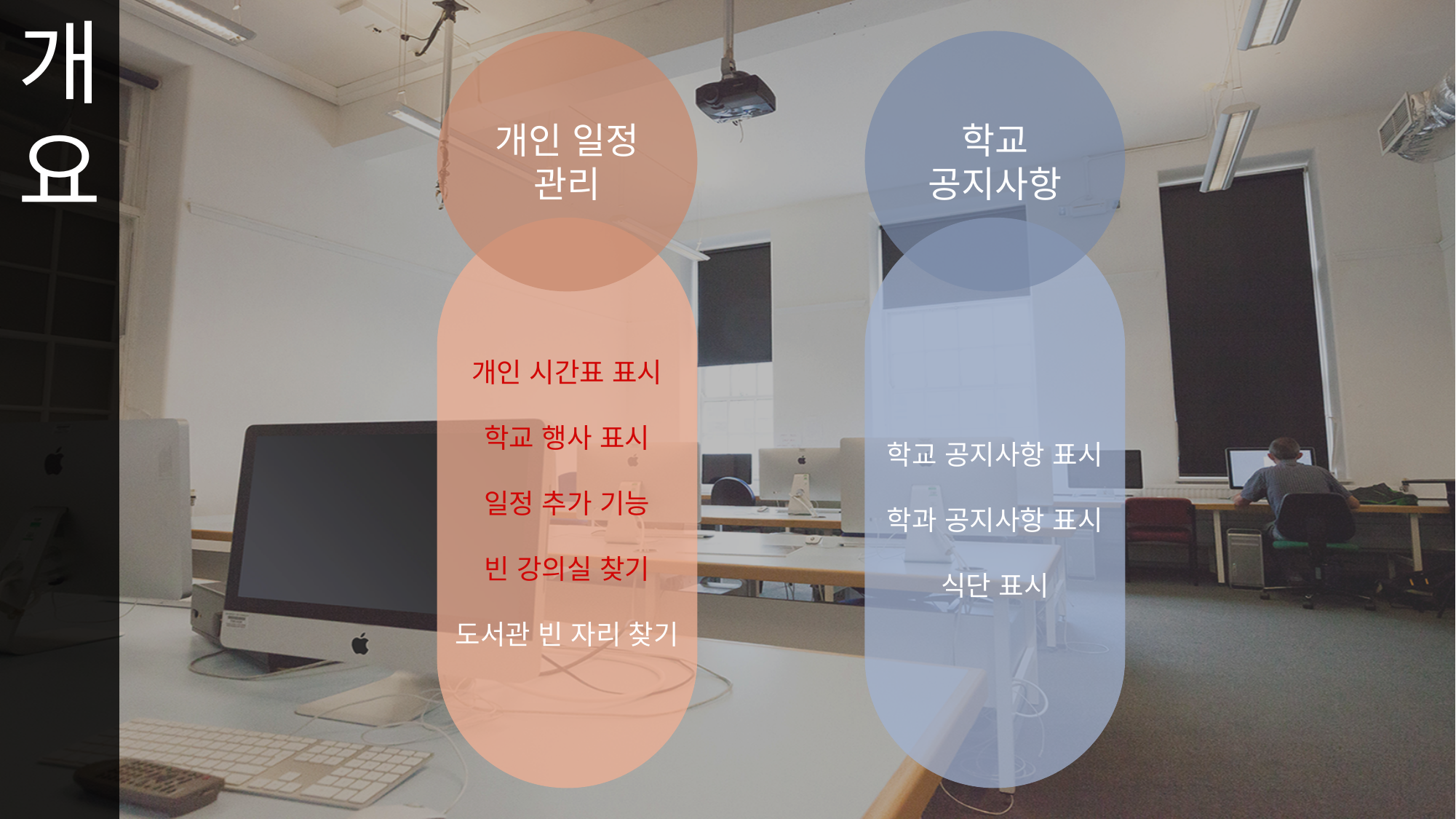

개요
개인 일정 관리
학교 공지사항

개인 시간표 표시
학교 행사 표시
일정 추가 기능
빈 강의실 찾기
도서관 빈 자리 찾기

학교 공지사항 표시
학과 공지사항 표시
식단 표시